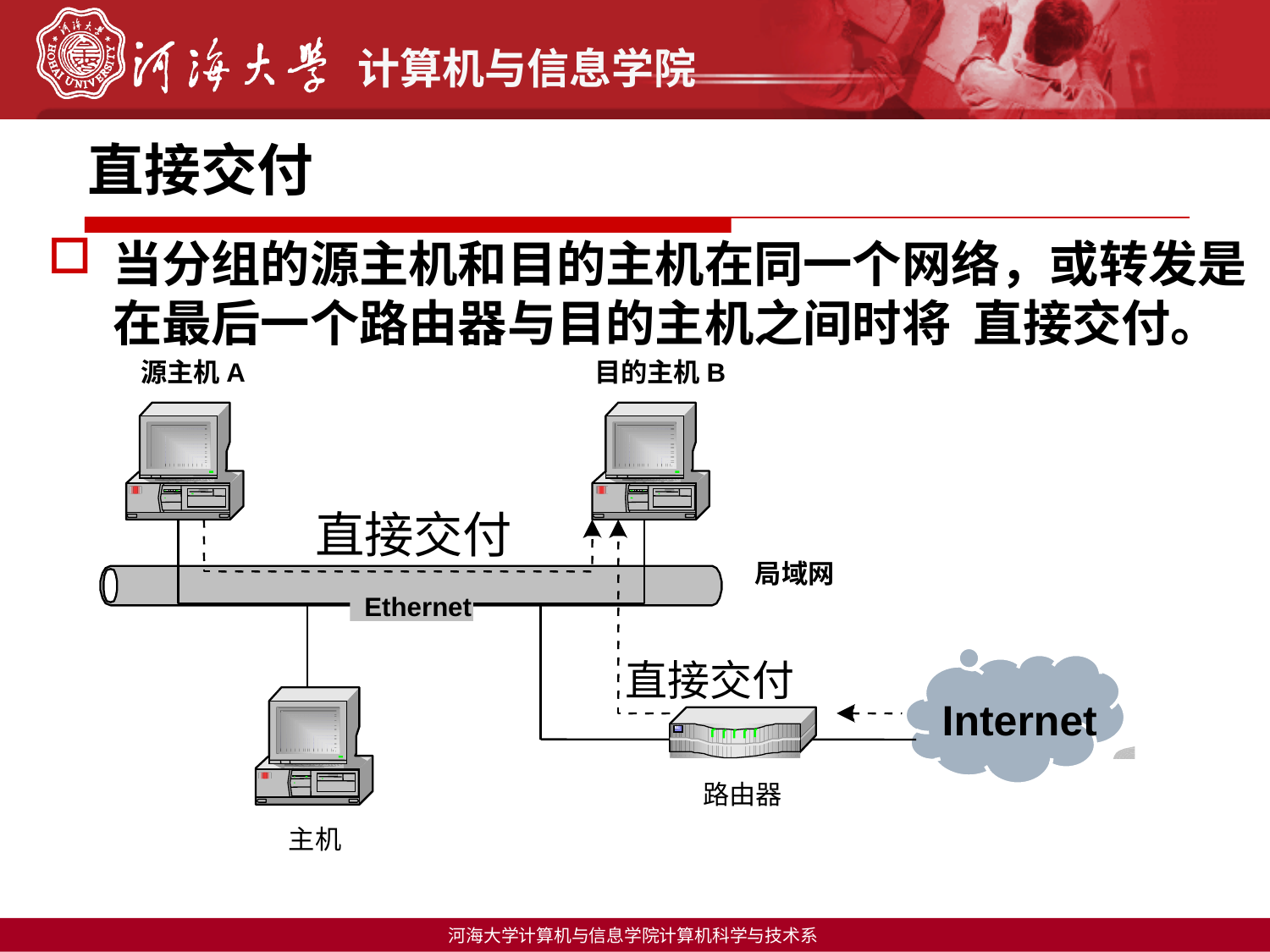

# 直接交付
当分组的源主机和目的主机在同一个网络，或转发是在最后一个路由器与目的主机之间时将  直接交付。

源主机A
目的主机B

局域网

主机

直接交付

Ethernet

直接交付

Internet

路由器